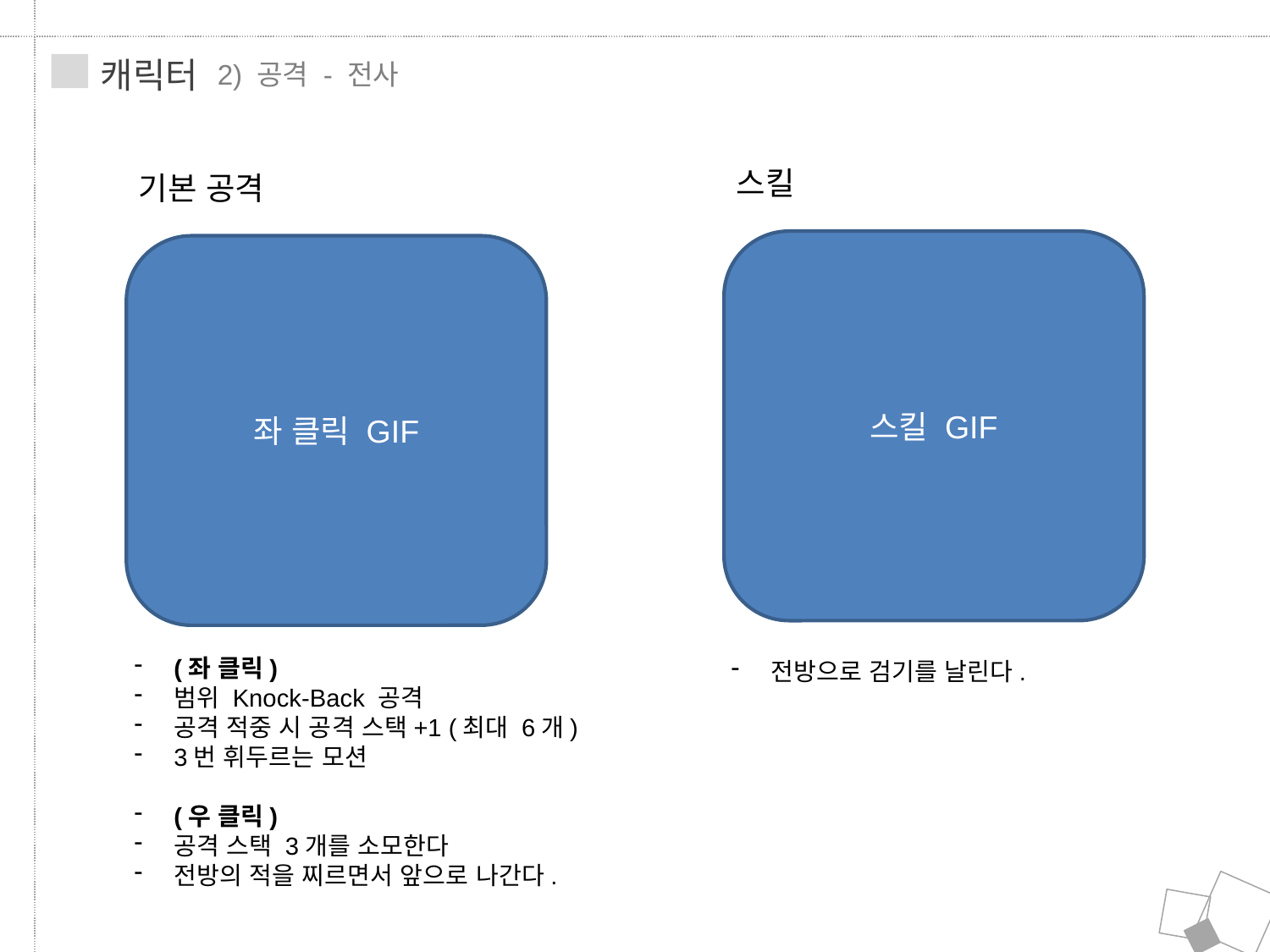

캐릭터
2) 공격 - 전사

스킬
기본 공격
스킬 GIF
좌 클릭 GIF
(좌 클릭)
범위 Knock-Back 공격
공격 적중 시 공격 스택+1 (최대 6개)
3번 휘두르는 모션

(우 클릭)
공격 스택 3개를 소모한다
전방의 적을 찌르면서 앞으로 나간다.

전방으로 검기를 날린다.